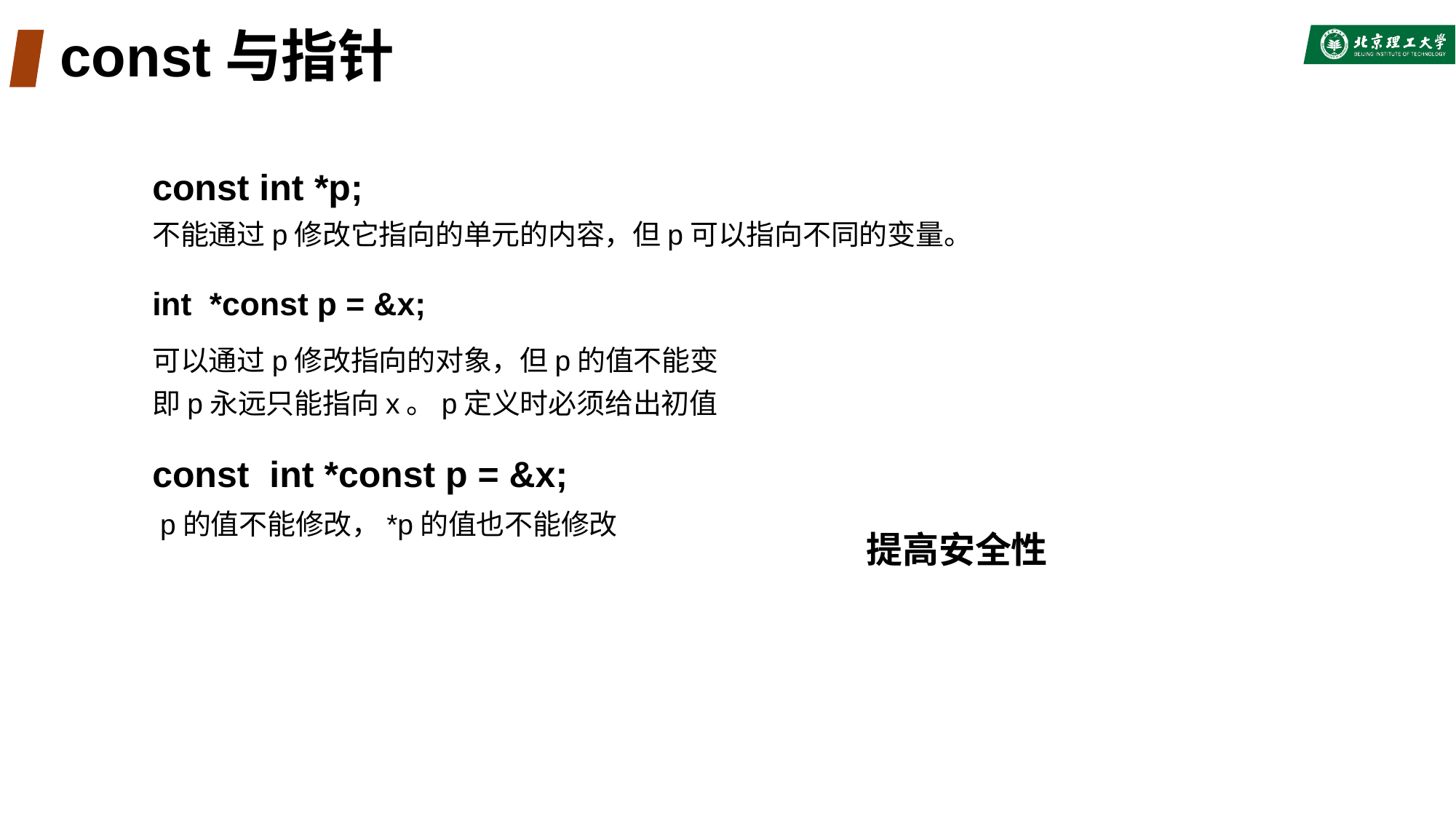

# const与指针
const int *p;
不能通过p修改它指向的单元的内容，但p可以指向不同的变量。
int  *const p = &x;
可以通过p修改指向的对象，但p的值不能变
即p永远只能指向x。p定义时必须给出初值
const  int *const p = &x;
 p的值不能修改，*p的值也不能修改
提高安全性